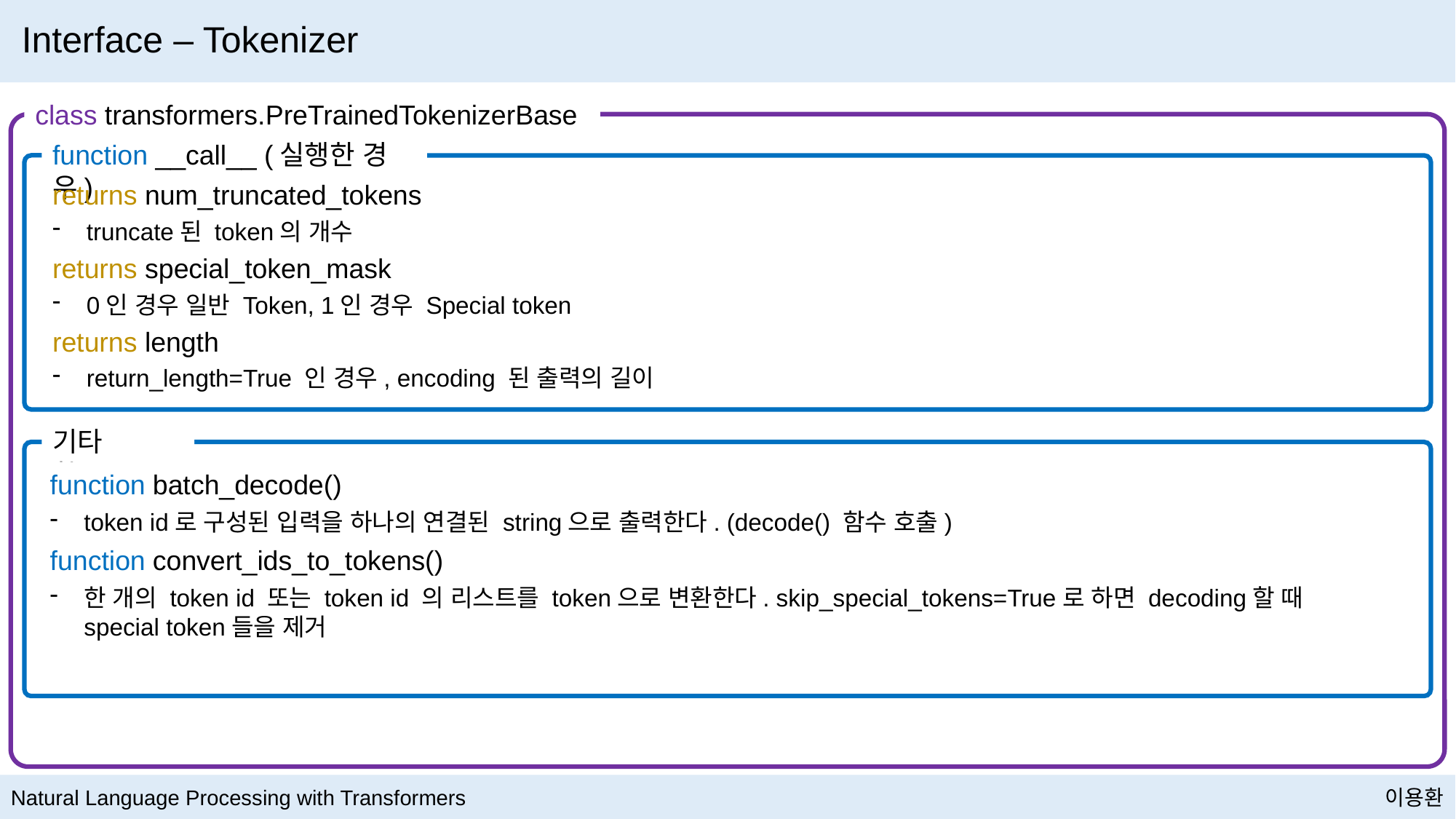

# Interface – Tokenizer
class transformers.PreTrainedTokenizerBase

function __call__ (실행한 경우)

returns num_truncated_tokens
truncate된 token의 개수
returns special_token_mask
0인 경우 일반 Token, 1인 경우 Special token
returns length
return_length=True 인 경우, encoding 된 출력의 길이
기타 함수들

function batch_decode()
token id로 구성된 입력을 하나의 연결된 string으로 출력한다. (decode() 함수 호출)
function convert_ids_to_tokens()
한 개의 token id 또는 token id 의 리스트를 token으로 변환한다. skip_special_tokens=True로 하면 decoding할 때 special token들을 제거